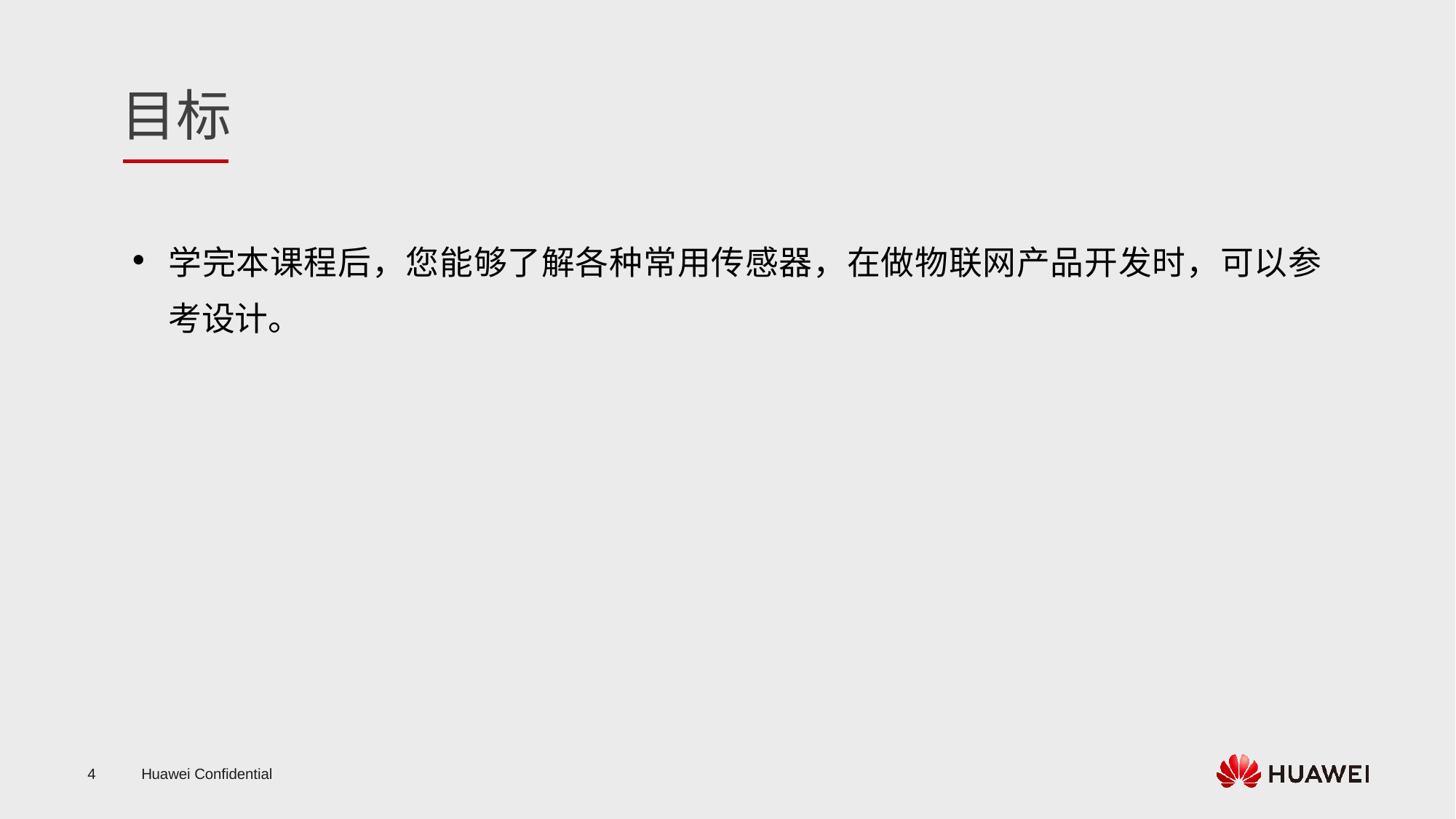

学完本课程后，您能够了解各种常用传感器，在做物联网产品开发时，可以参考设计。